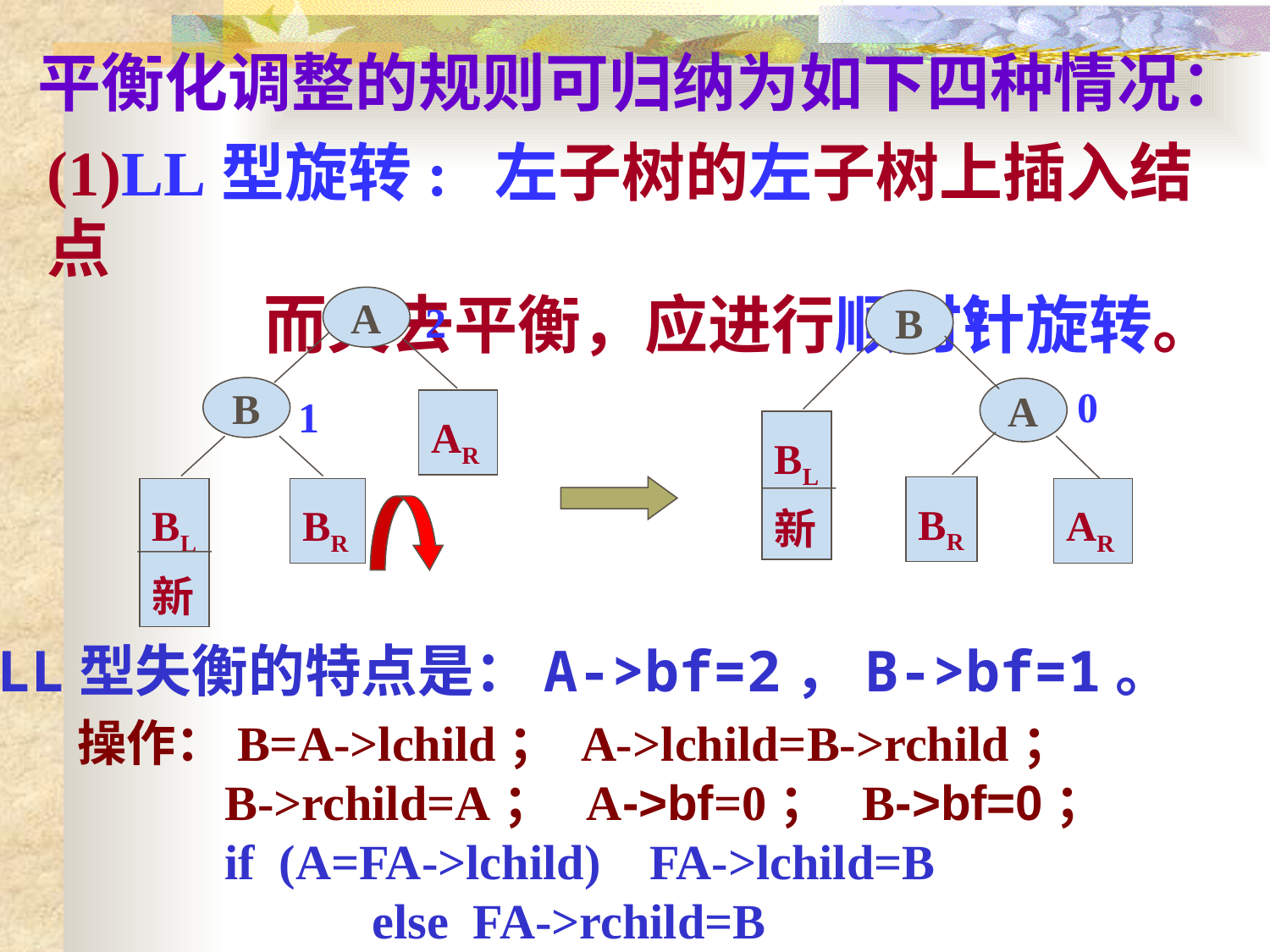

平衡化调整的规则可归纳为如下四种情况：
(1)LL型旋转:  左子树的左子树上插入结点
              而失去平衡，应进行顺时针旋转。
0
B

A
BL
新

BR
AR
0

2
A

B
AR

BL
新
BR

1

LL型失衡的特点是：A->bf=2，B->bf=1。
操作：B=A->lchild； A->lchild=B->rchild；
            B->rchild=A；  A->bf=0；  B->bf=0；
            if  (A=FA->lchild)    FA->lchild=B
                        else  FA->rchild=B